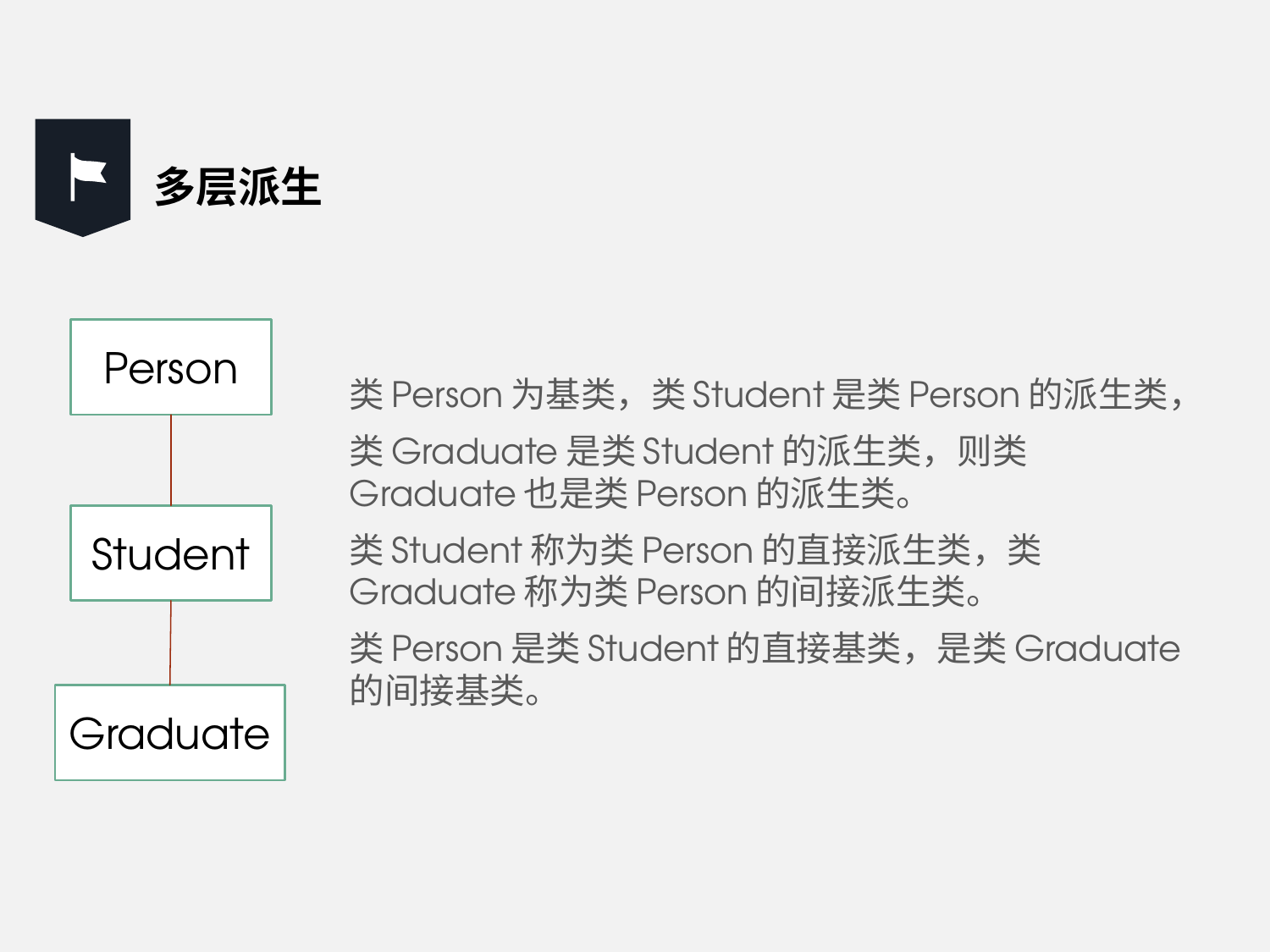

多层派生
Person

类Person为基类，类Student是类Person的派生类，
类Graduate是类Student的派生类，则类Graduate也是类Person的派生类。
类Student称为类Person的直接派生类，类Graduate称为类Person的间接派生类。
类Person是类Student的直接基类，是类Graduate的间接基类。
Student
Graduate